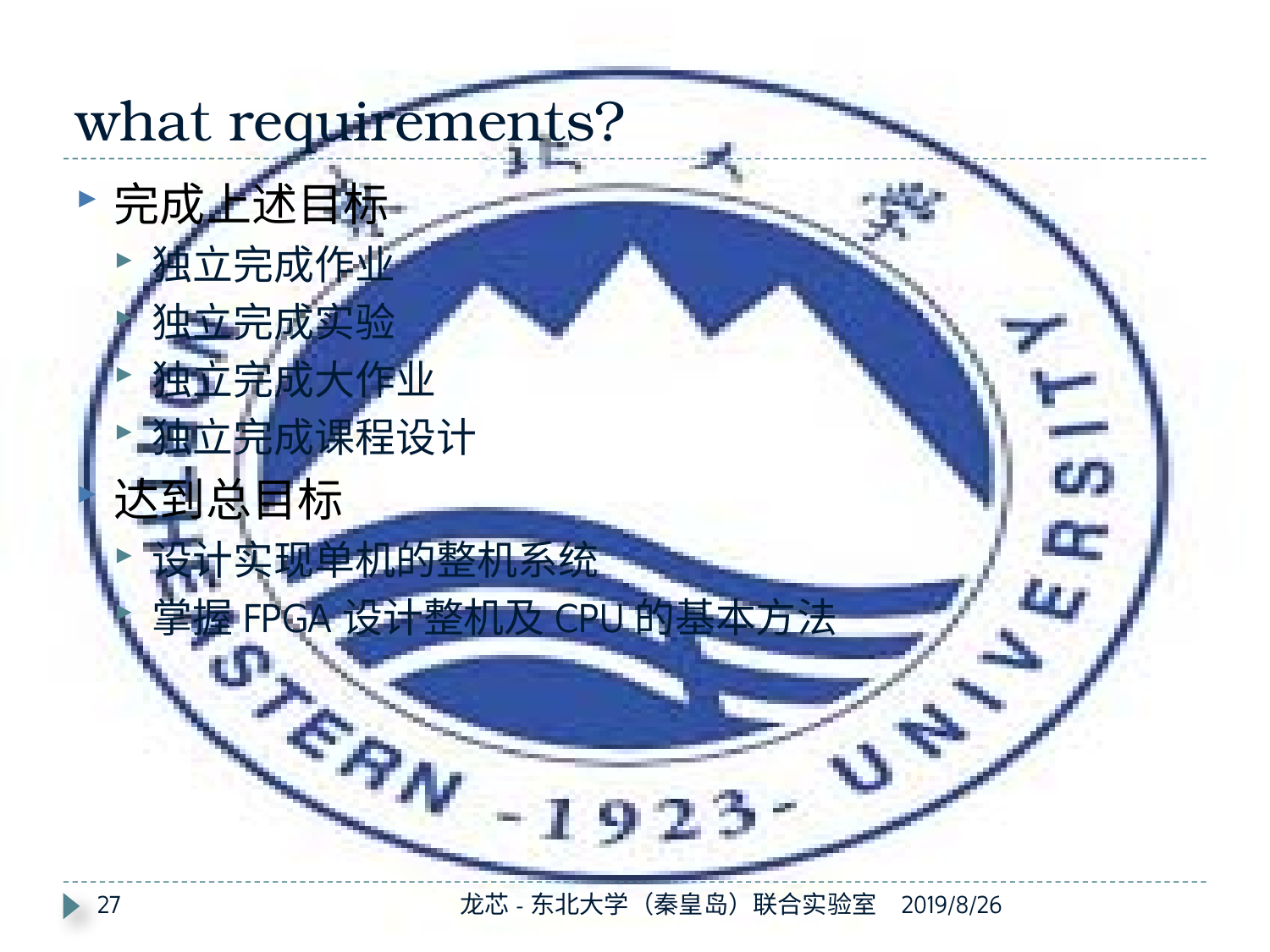

# what requirements?
完成上述目标
独立完成作业
独立完成实验
独立完成大作业
独立完成课程设计
达到总目标
设计实现单机的整机系统
掌握FPGA设计整机及CPU的基本方法
27
龙芯-东北大学（秦皇岛）联合实验室
2019/8/26